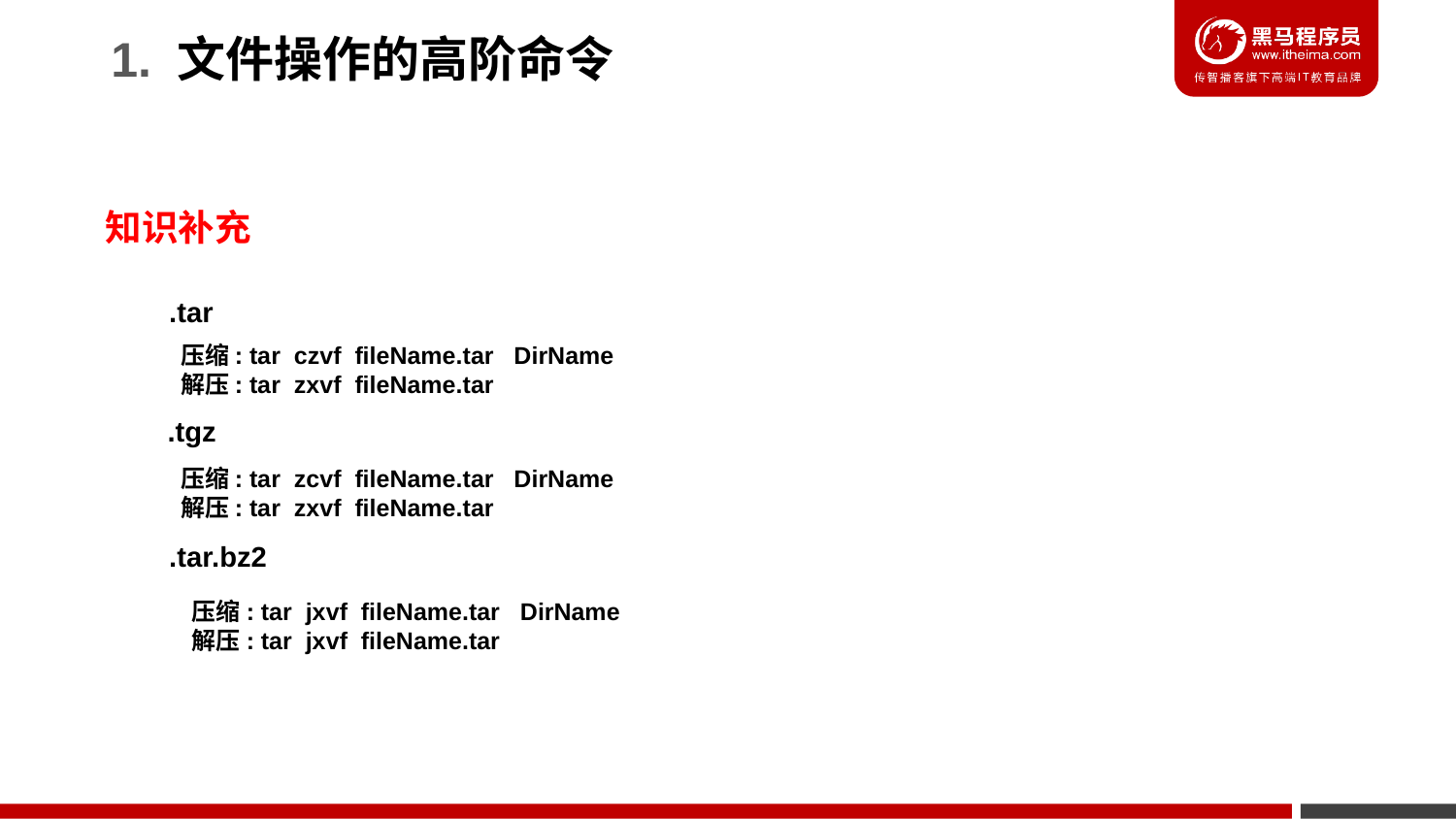

1. 文件操作的高阶命令
知识补充
.tar
压缩: tar  czvf  fileName.tar   DirName
解压: tar  zxvf  fileName.tar

.tgz
压缩: tar  zcvf  fileName.tar   DirName
解压: tar  zxvf  fileName.tar
.tar.bz2
压缩: tar  jxvf  fileName.tar   DirName
解压: tar  jxvf  fileName.tar